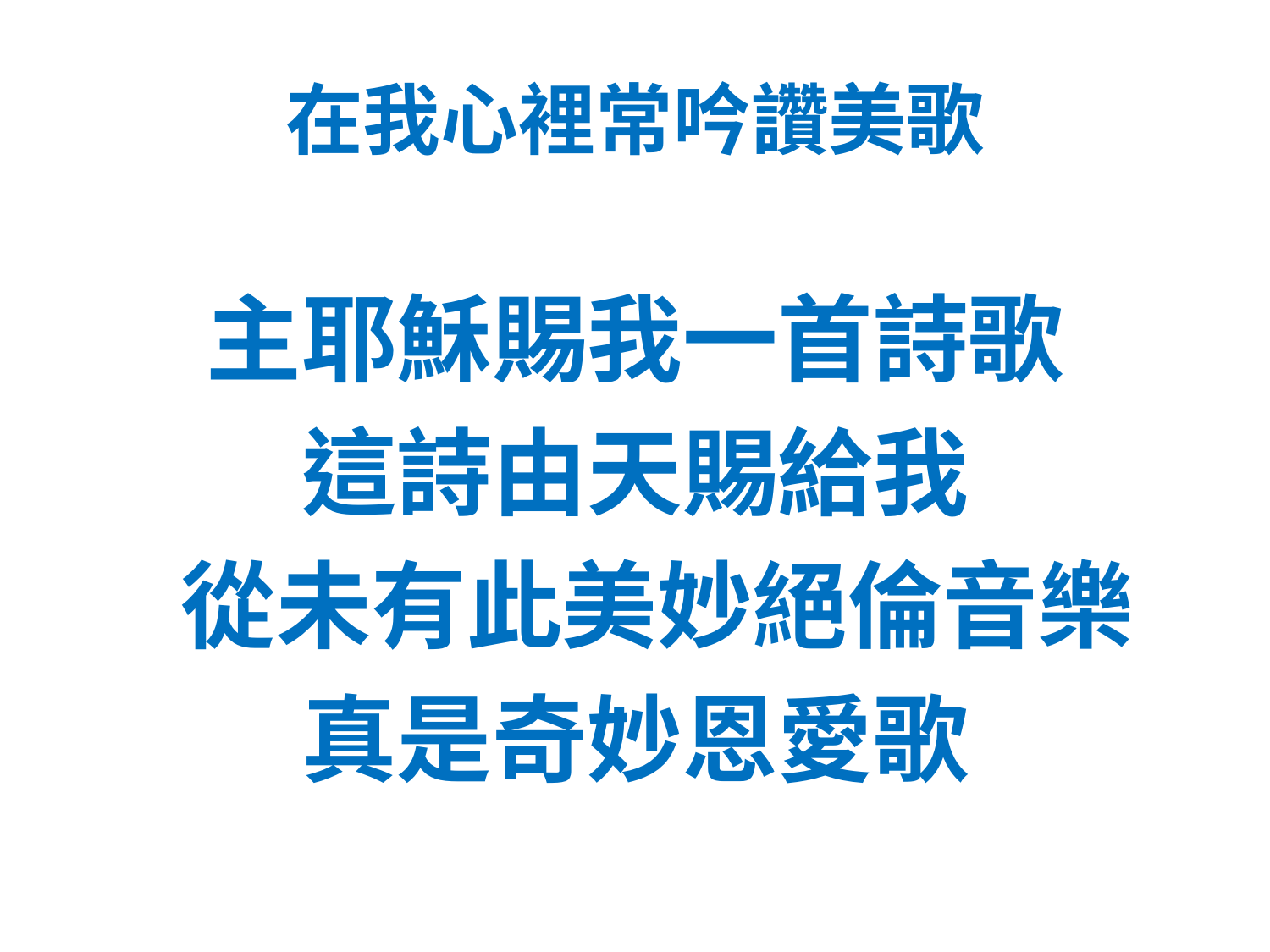

# 在我心裡常吟讚美歌
主耶穌賜我一首詩歌
這詩由天賜給我
 從未有此美妙絕倫音樂
真是奇妙恩愛歌